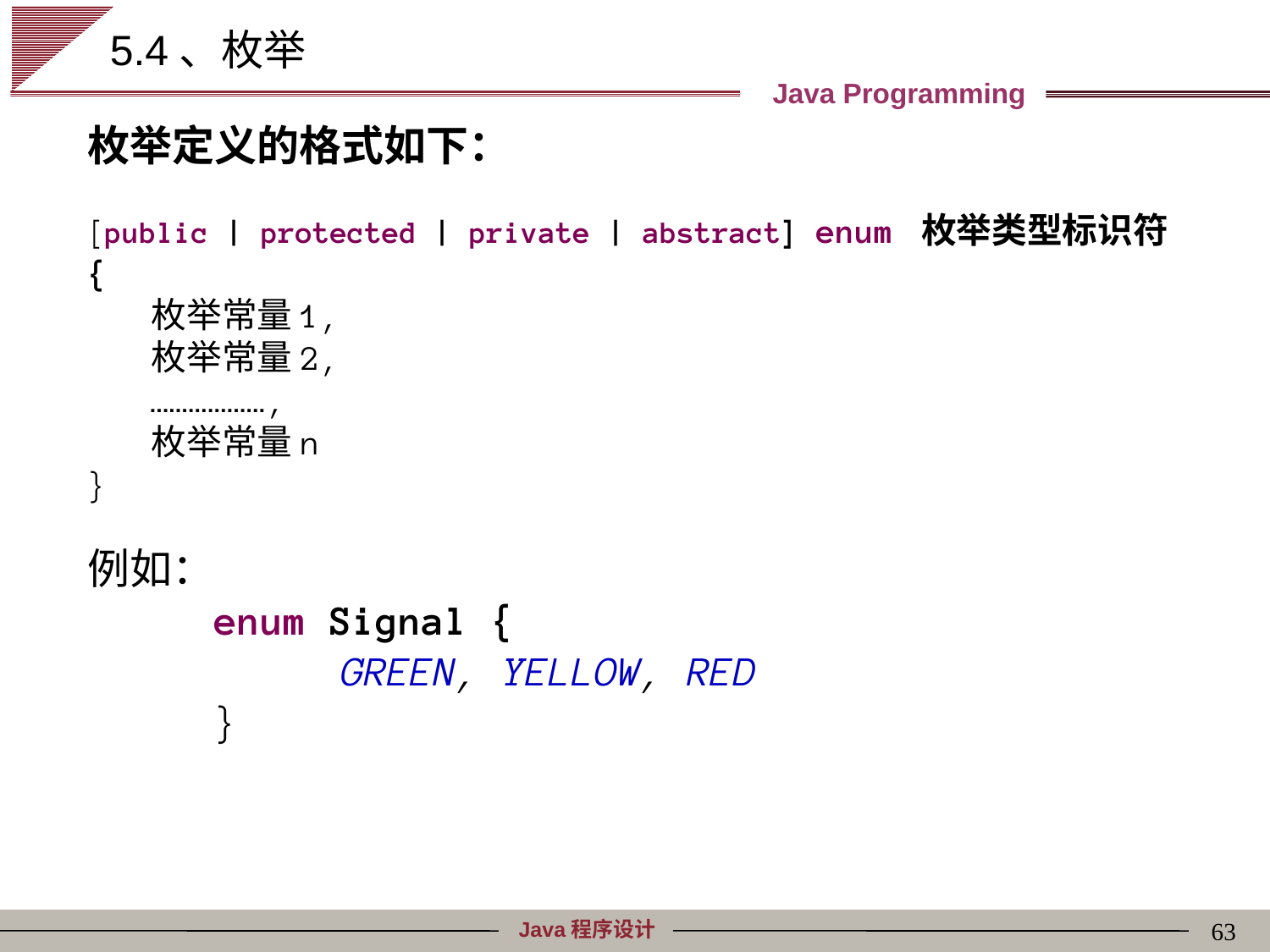

# 5.4、枚举
枚举定义的格式如下：

[public | protected | private | abstract] enum 枚举类型标识符 {
枚举常量1,
枚举常量2,
………………,
枚举常量n
}

例如：
enum Signal {
	GREEN, YELLOW, RED
}